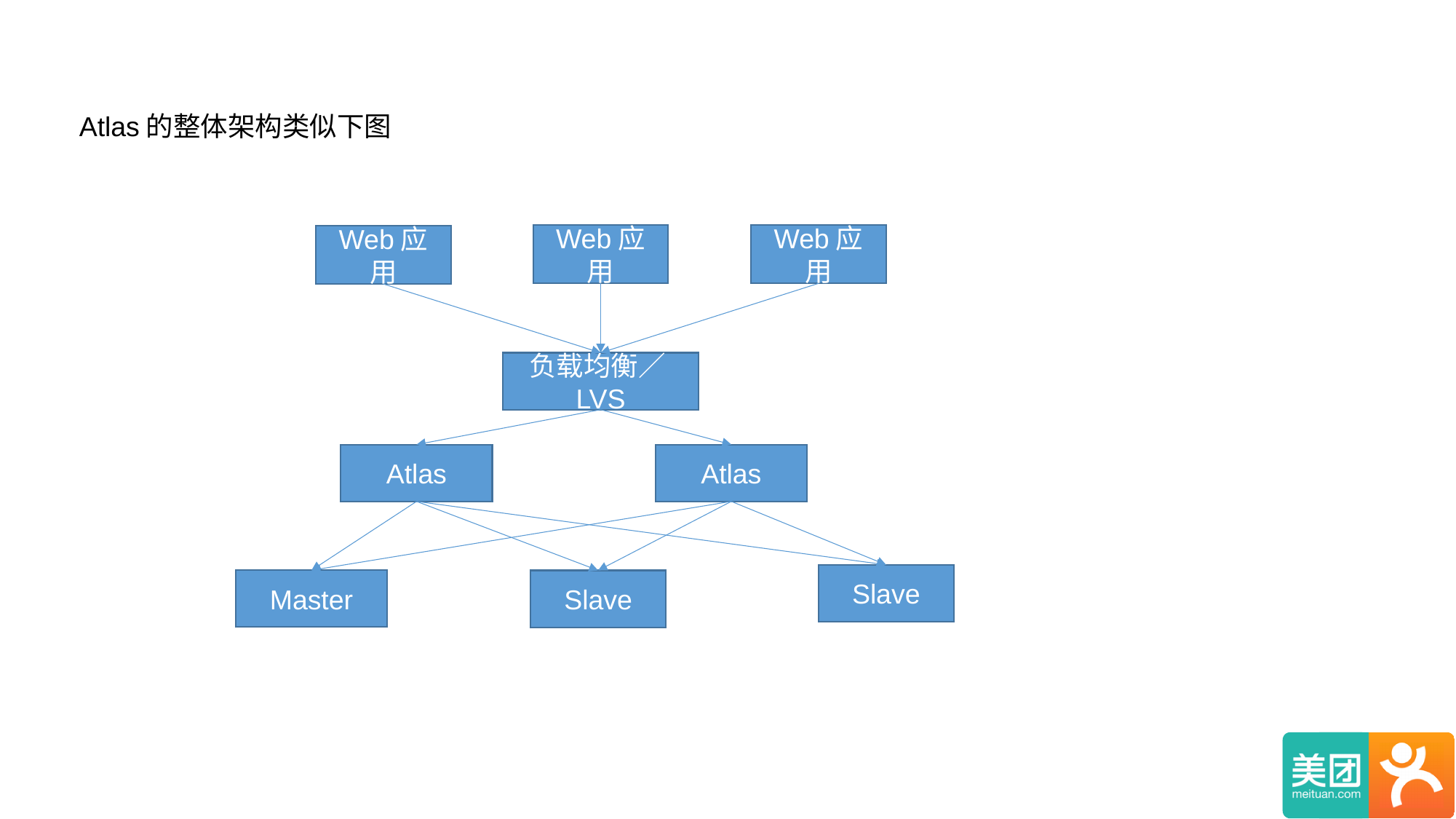

Atlas的整体架构类似下图
Web应用
Web应用
Web应用
负载均衡／LVS
Atlas
Atlas
Slave
Master
Slave